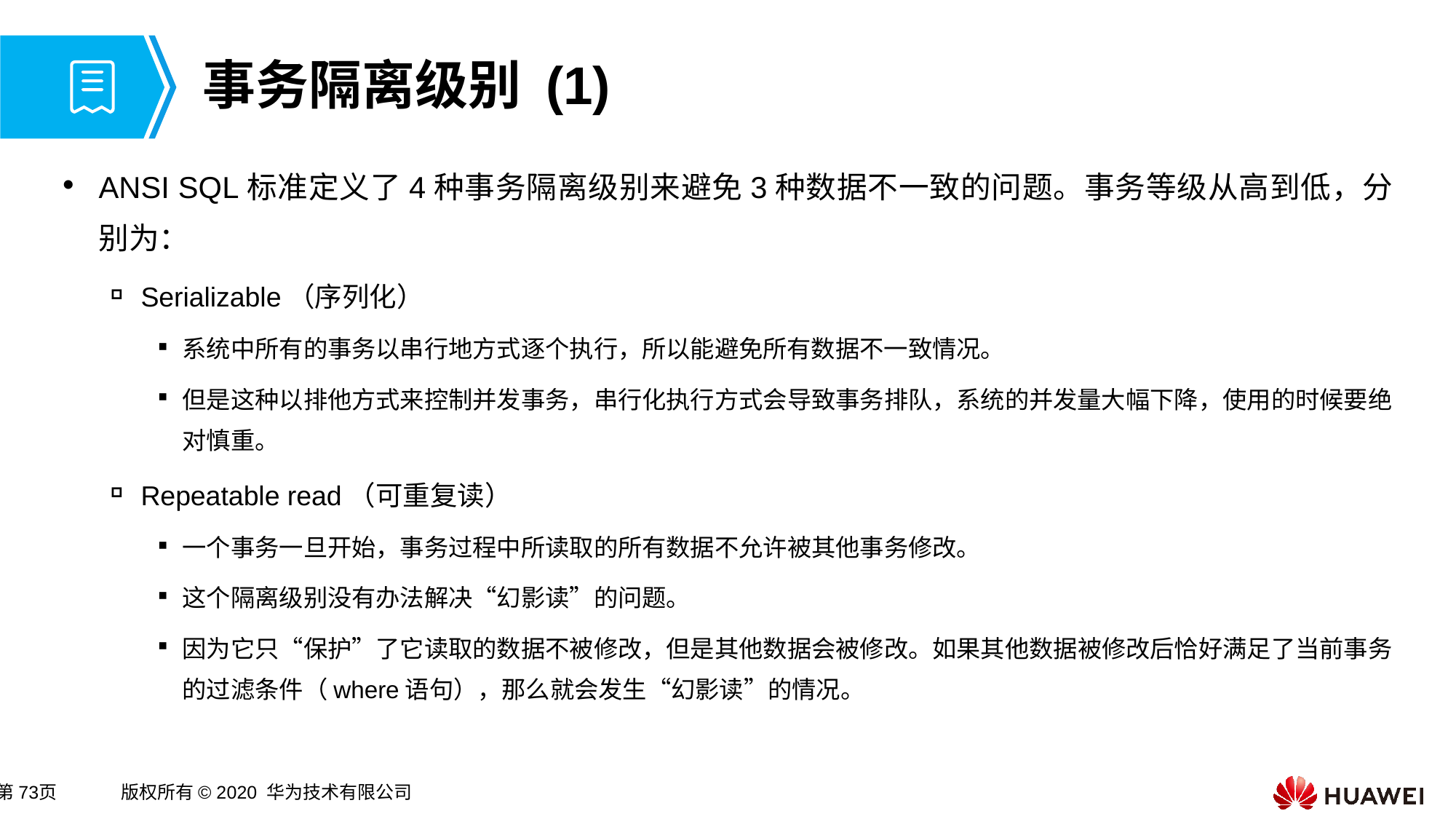

# 事务隔离级别 (1)
ANSI SQL标准定义了4种事务隔离级别来避免3种数据不一致的问题。事务等级从高到低，分别为：
Serializable（序列化）
系统中所有的事务以串行地方式逐个执行，所以能避免所有数据不一致情况。
但是这种以排他方式来控制并发事务，串行化执行方式会导致事务排队，系统的并发量大幅下降，使用的时候要绝对慎重。
Repeatable read（可重复读）
一个事务一旦开始，事务过程中所读取的所有数据不允许被其他事务修改。
这个隔离级别没有办法解决“幻影读”的问题。
因为它只“保护”了它读取的数据不被修改，但是其他数据会被修改。如果其他数据被修改后恰好满足了当前事务的过滤条件（where语句），那么就会发生“幻影读”的情况。